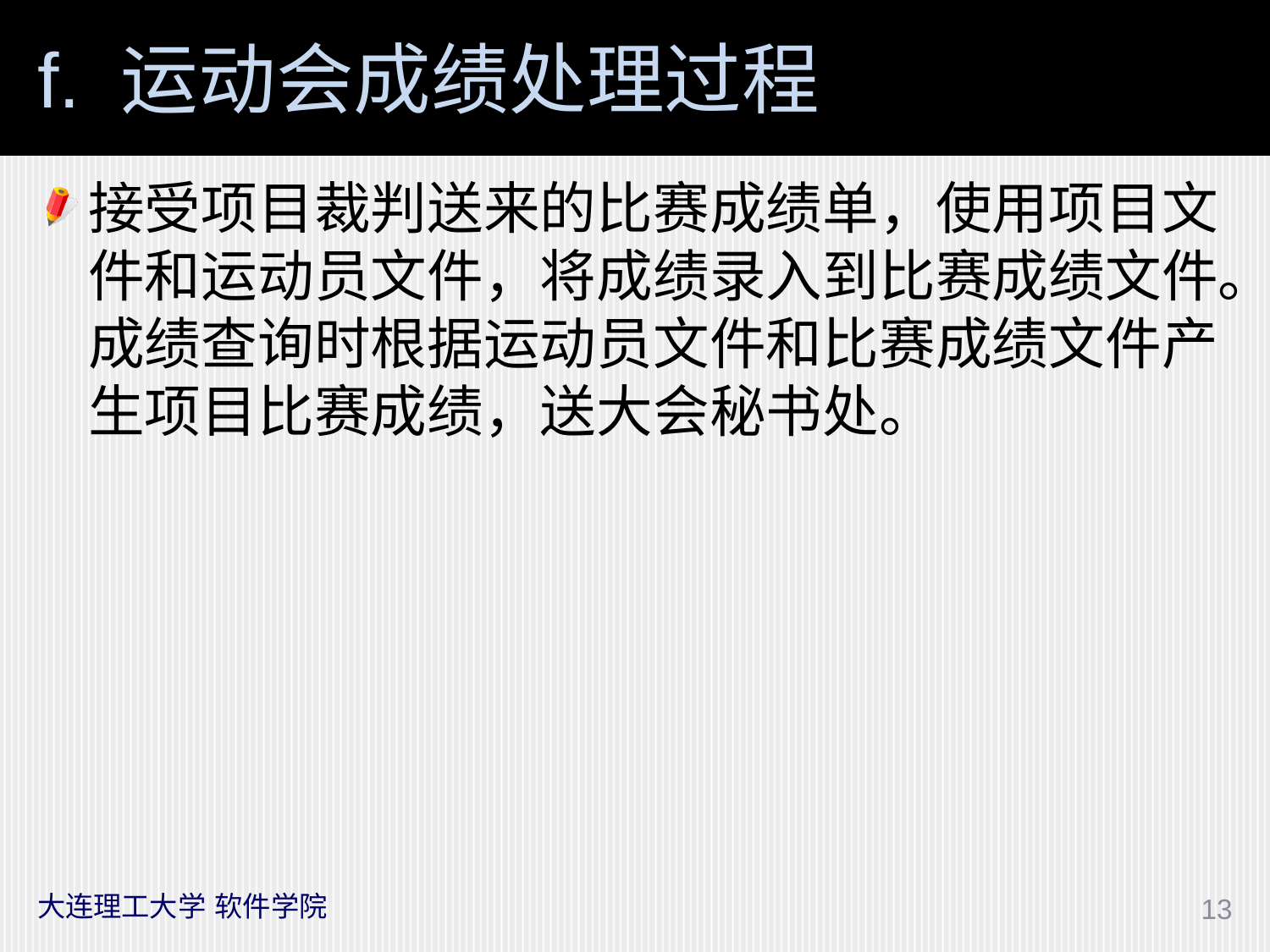

# f. 运动会成绩处理过程
接受项目裁判送来的比赛成绩单，使用项目文件和运动员文件，将成绩录入到比赛成绩文件。成绩查询时根据运动员文件和比赛成绩文件产生项目比赛成绩，送大会秘书处。

大连理工大学 软件学院
13